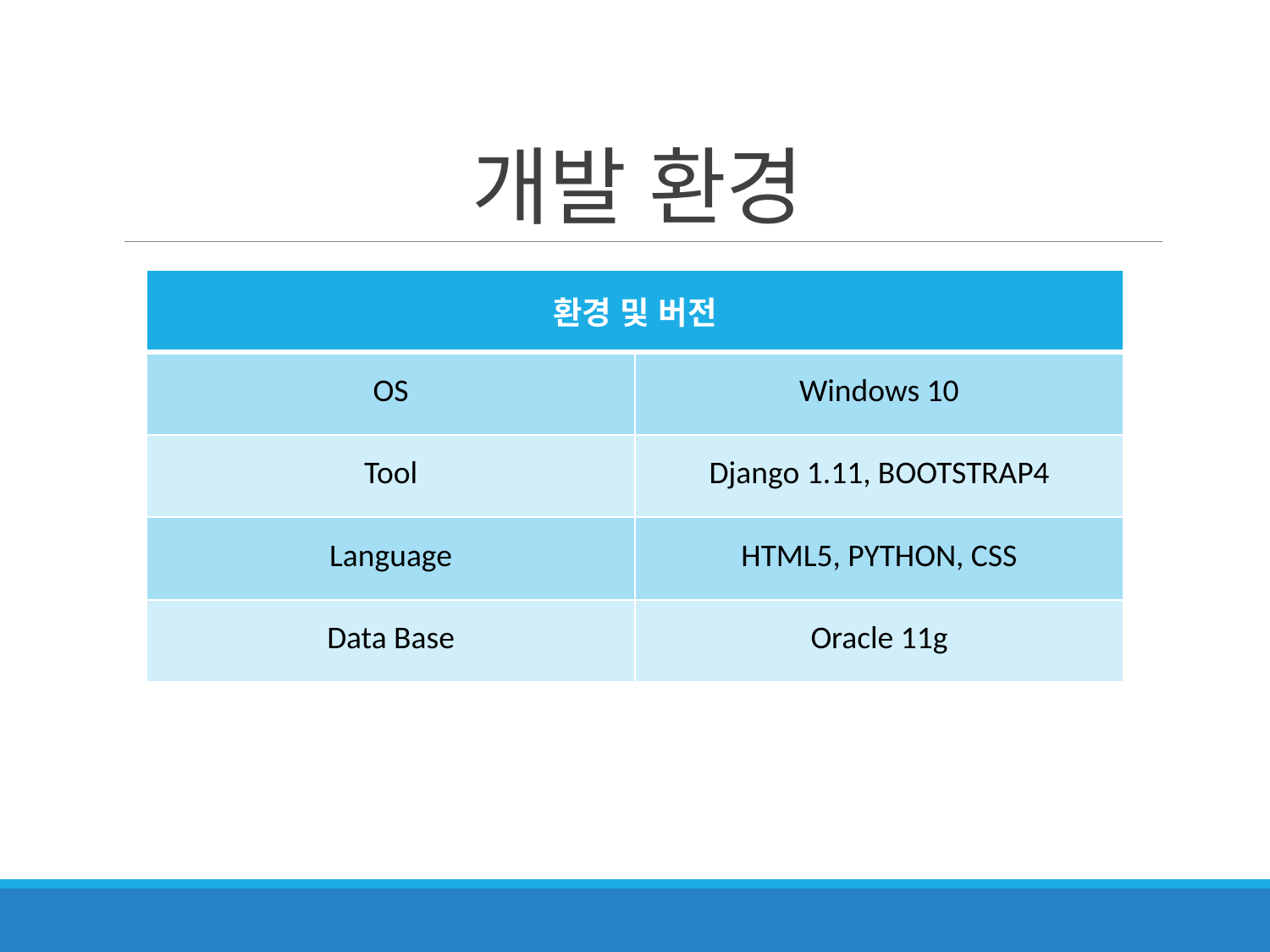

# 개발 환경

| 환경 및 버전 |  |
| --- | --- |
| OS | Windows 10 |
| Tool | Django 1.11, BOOTSTRAP4 |
| Language | HTML5, PYTHON, CSS |
| Data Base | Oracle 11g |